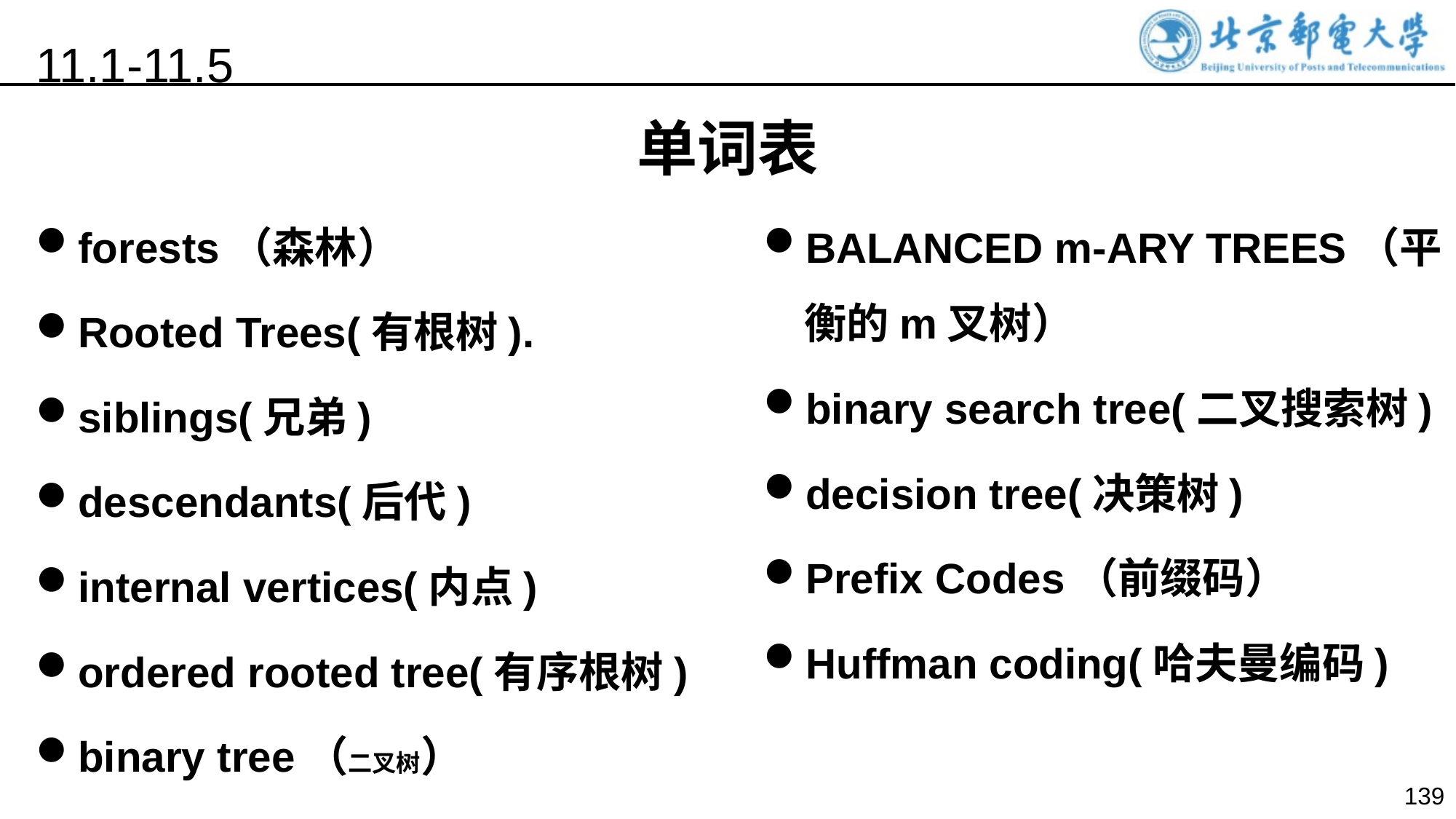

11.1-11.5
单词表
forests（森林）
Rooted Trees(有根树).
siblings(兄弟)
descendants(后代)
internal vertices(内点)
ordered rooted tree(有序根树)
binary tree（二叉树）
BALANCED m-ARY TREES（平衡的m叉树）
binary search tree(二叉搜索树)
decision tree(决策树)
Prefix Codes（前缀码）
Huffman coding(哈夫曼编码)